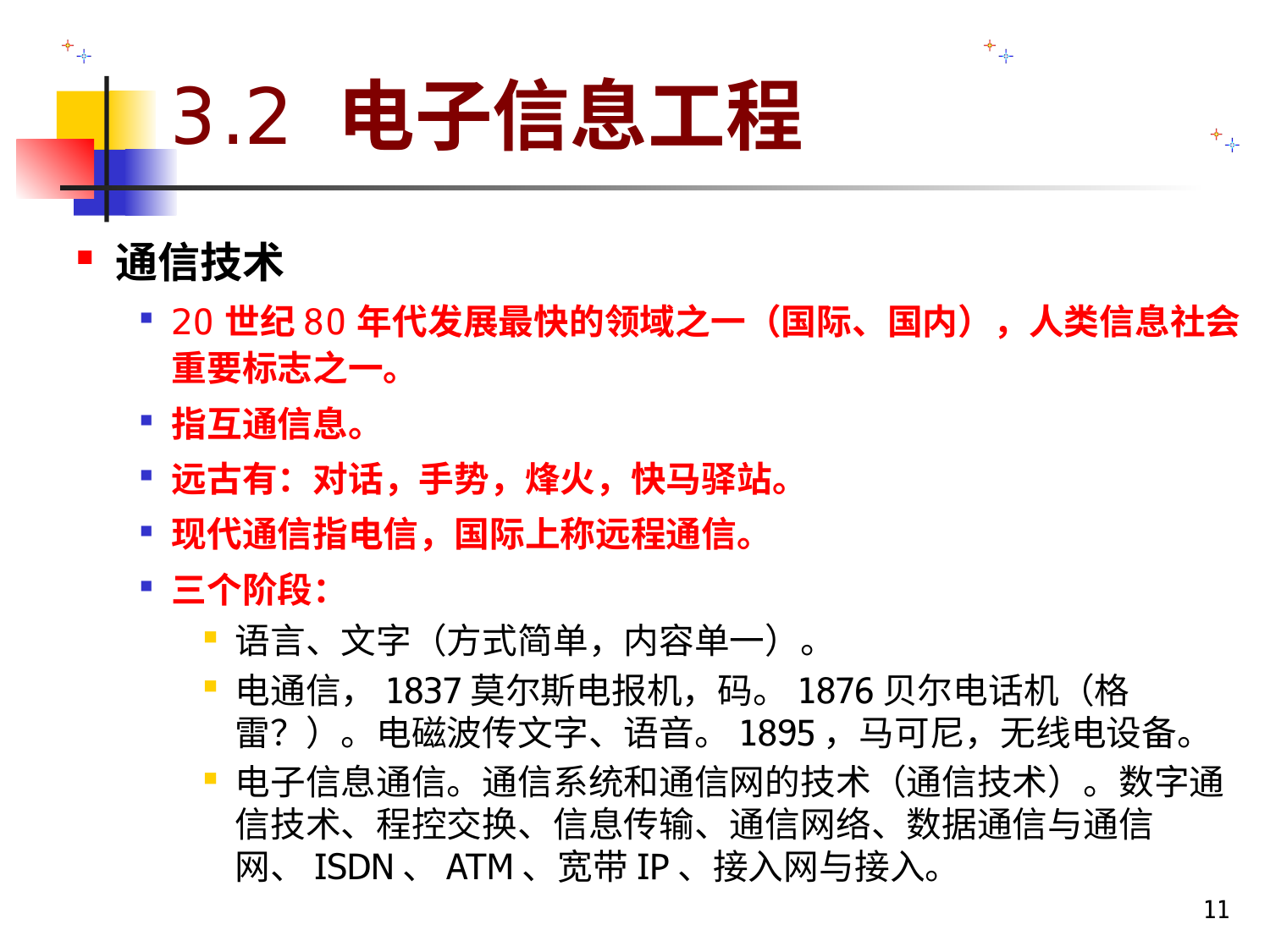

# 3.2 电子信息工程
通信技术
20世纪80年代发展最快的领域之一（国际、国内），人类信息社会重要标志之一。
指互通信息。
远古有：对话，手势，烽火，快马驿站。
现代通信指电信，国际上称远程通信。
三个阶段：
语言、文字（方式简单，内容单一）。
电通信，1837莫尔斯电报机，码。1876贝尔电话机（格雷？）。电磁波传文字、语音。1895，马可尼，无线电设备。
电子信息通信。通信系统和通信网的技术（通信技术）。数字通信技术、程控交换、信息传输、通信网络、数据通信与通信网、ISDN、ATM、宽带IP、接入网与接入。
11